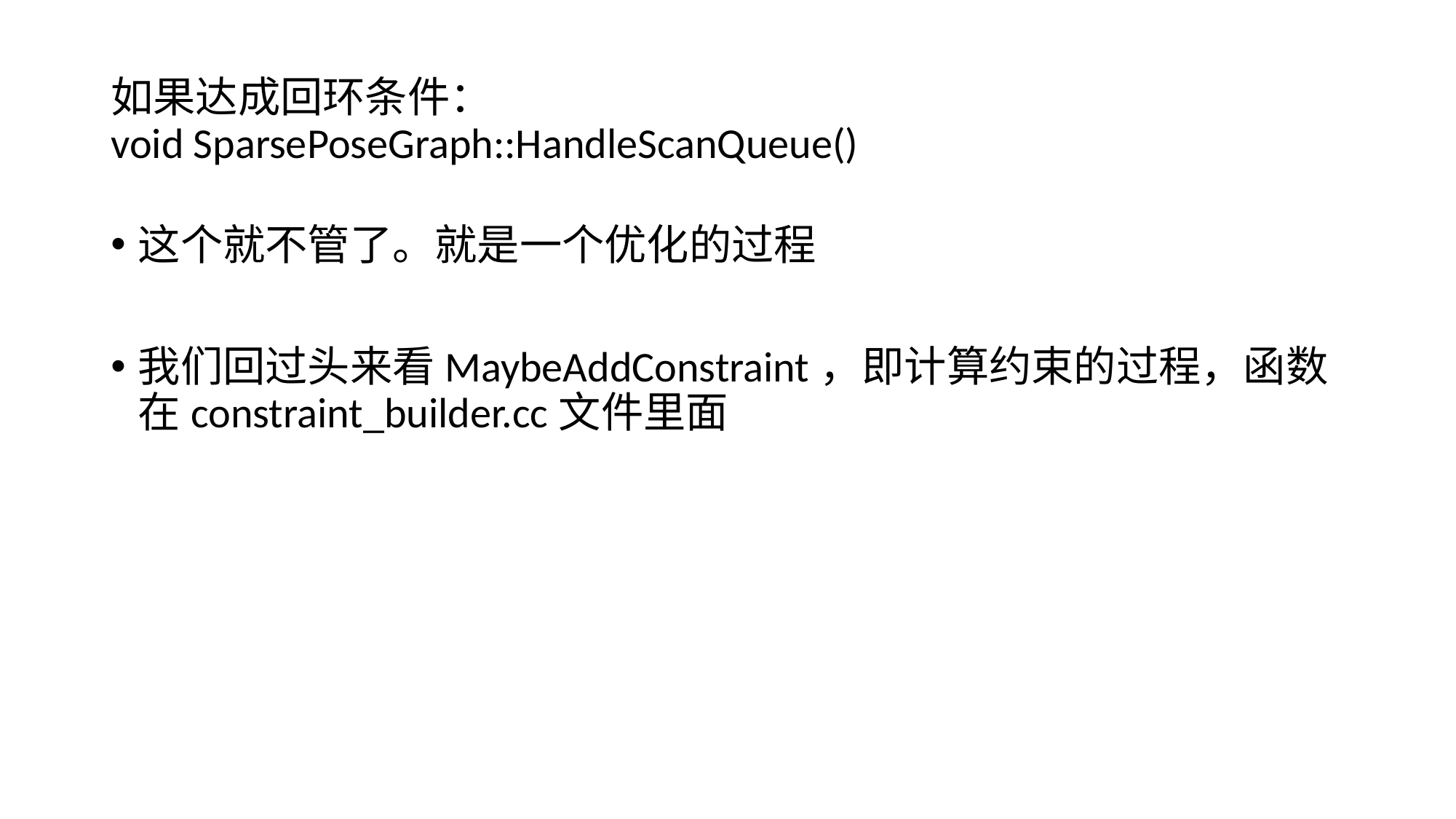

# 如果达成回环条件： void SparsePoseGraph::HandleScanQueue()
这个就不管了。就是一个优化的过程

我们回过头来看MaybeAddConstraint，即计算约束的过程，函数在constraint_builder.cc文件里面